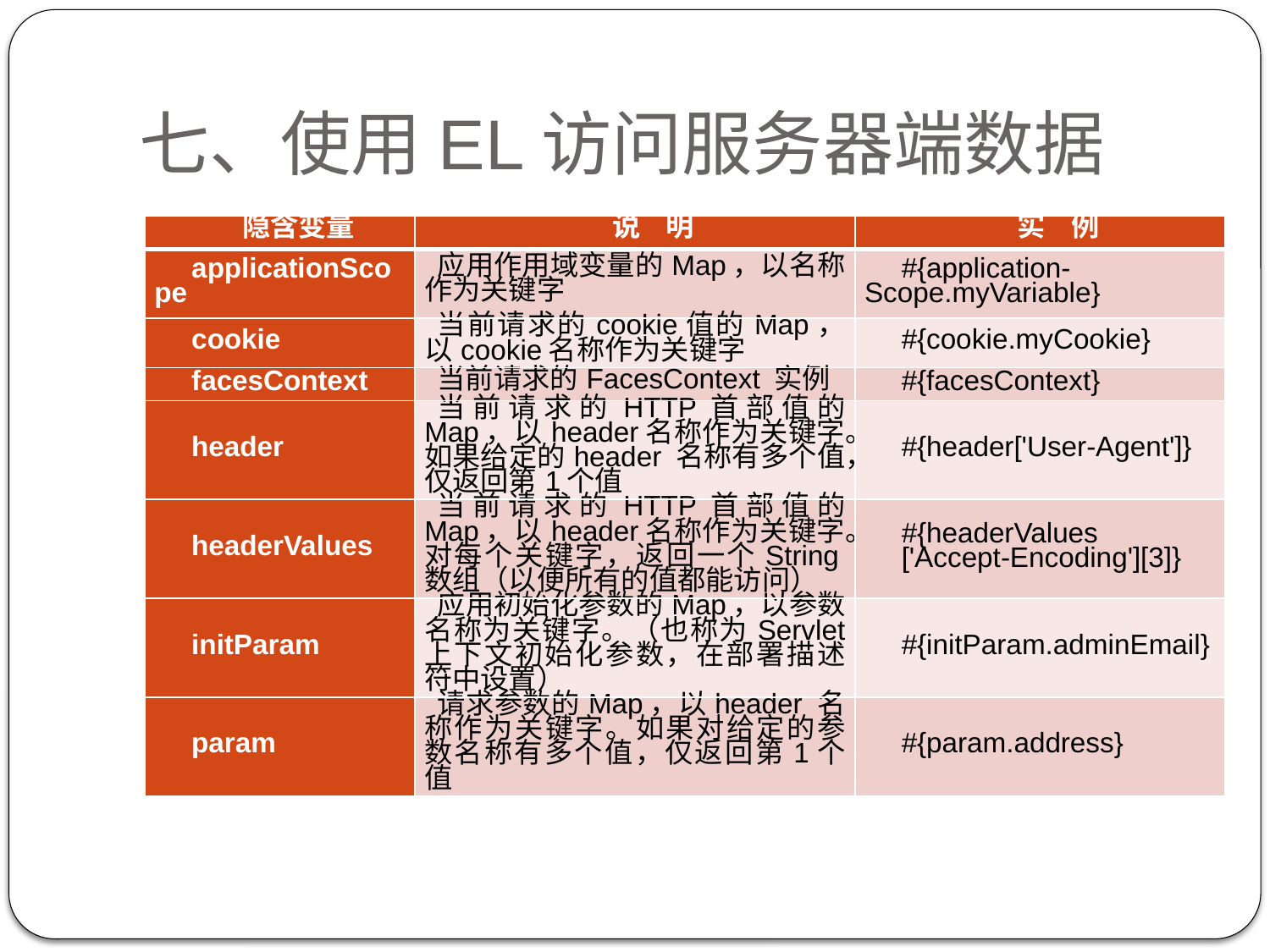

# 七、使用EL访问服务器端数据
| 隐含变量 | 说 明 | 实 例 |
| --- | --- | --- |
| applicationScope | 应用作用域变量的Map，以名称作为关键字 | #{application-Scope.myVariable} |
| cookie | 当前请求的cookie值的Map，以cookie名称作为关键字 | #{cookie.myCookie} |
| facesContext | 当前请求的FacesContext 实例 | #{facesContext} |
| header | 当前请求的HTTP首部值的 Map，以header名称作为关键字。如果给定的header 名称有多个值，仅返回第1个值 | #{header['User-Agent']} |
| headerValues | 当前请求的HTTP首部值的 Map，以header名称作为关键字。对每个关键字，返回一个String数组（以便所有的值都能访问） | #{headerValues ['Accept-Encoding'][3]} |
| initParam | 应用初始化参数的Map，以参数名称为关键字。（也称为Servlet 上下文初始化参数，在部署描述符中设置） | #{initParam.adminEmail} |
| param | 请求参数的Map，以header 名称作为关键字。如果对给定的参数名称有多个值，仅返回第1个值 | #{param.address} |